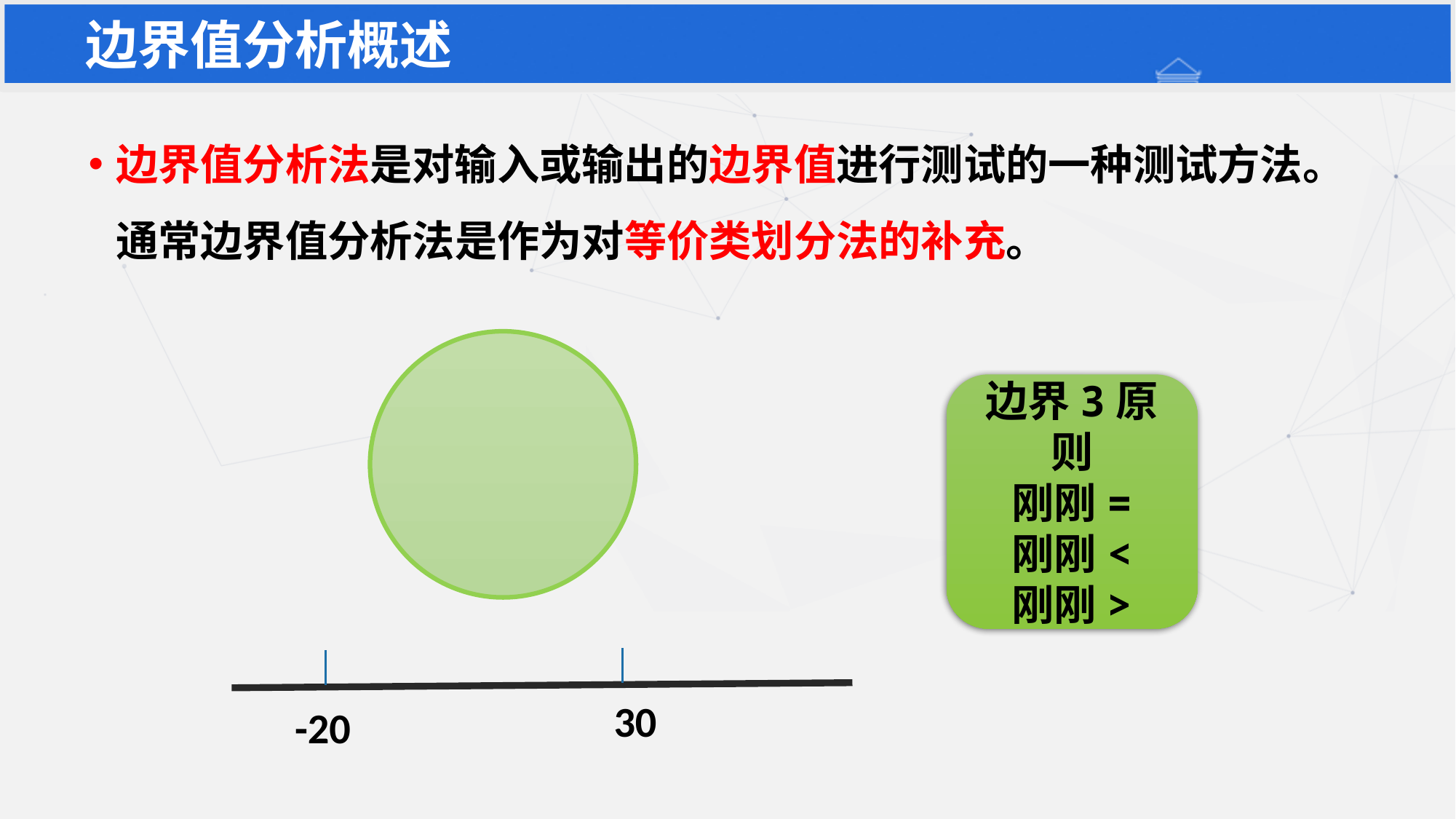

# 边界值分析概述
边界值分析法是对输入或输出的边界值进行测试的一种测试方法。通常边界值分析法是作为对等价类划分法的补充。

边界3原则
刚刚=
刚刚<
刚刚>

30
-20